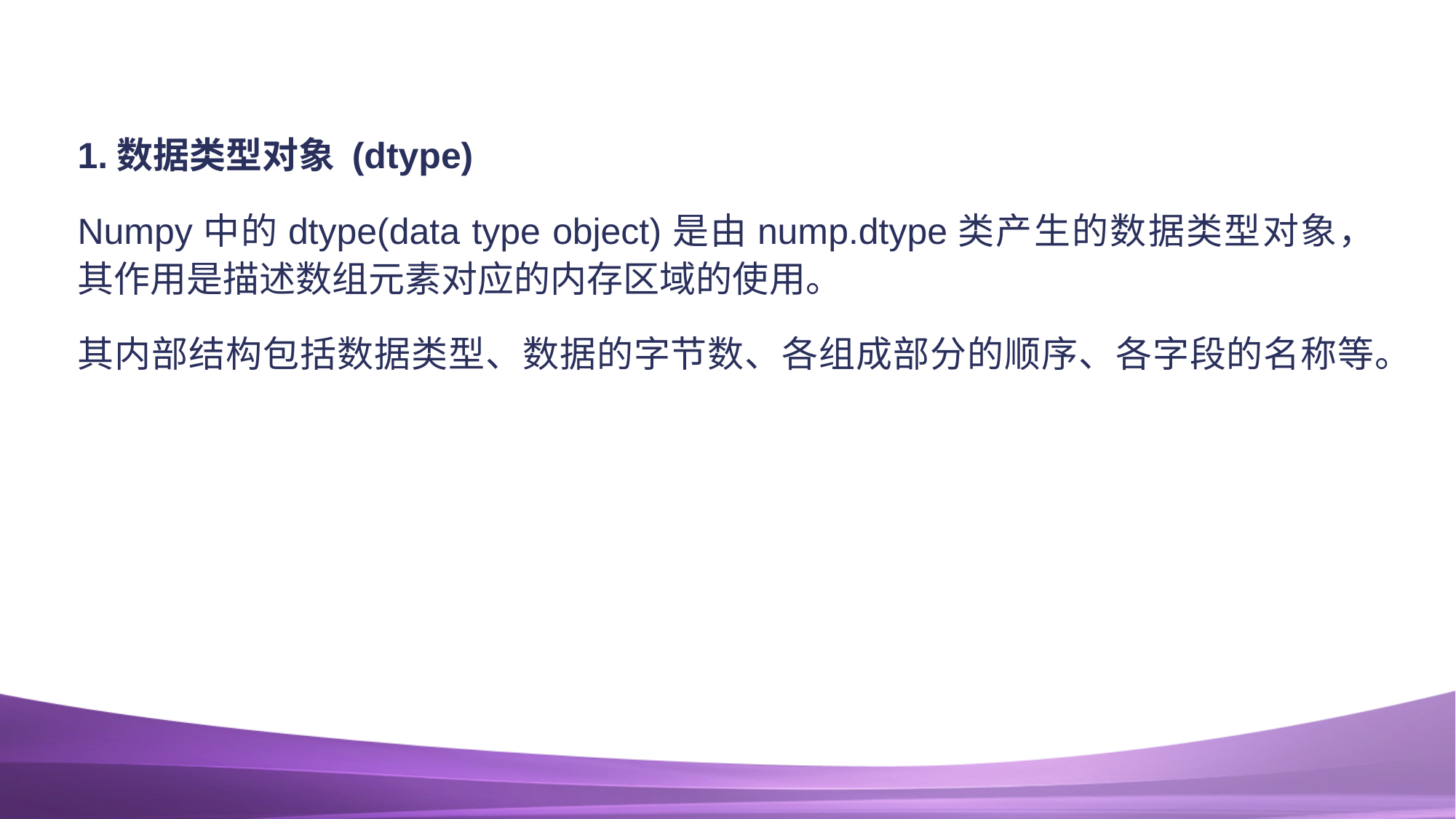

1.数据类型对象 (dtype)
Numpy中的dtype(data type object)是由nump.dtype类产生的数据类型对象，其作用是描述数组元素对应的内存区域的使用。
其内部结构包括数据类型、数据的字节数、各组成部分的顺序、各字段的名称等。